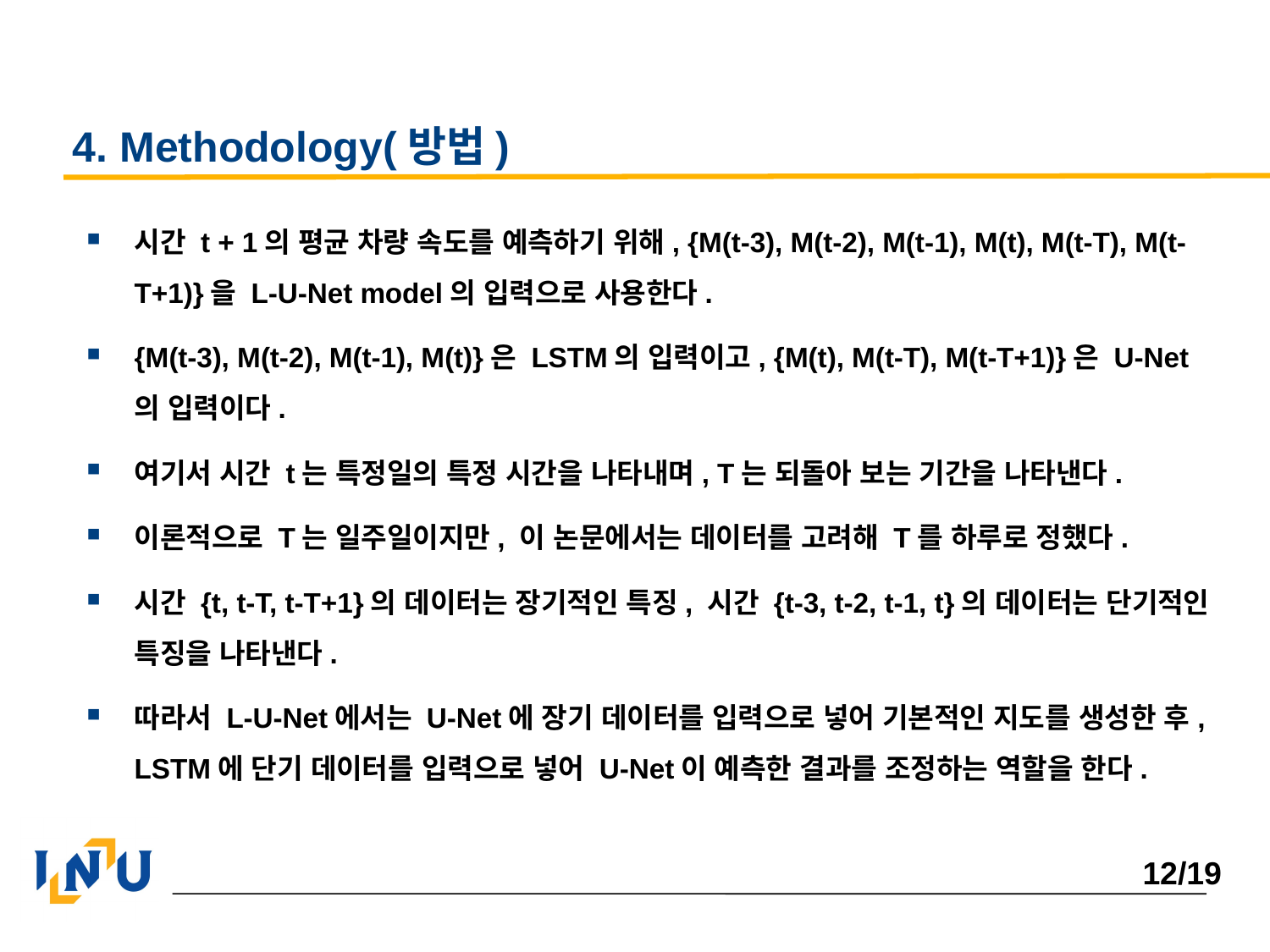

# 4. Methodology(방법)
시간 t + 1의 평균 차량 속도를 예측하기 위해, {M(t-3), M(t-2), M(t-1), M(t), M(t-T), M(t-T+1)}을 L-U-Net model의 입력으로 사용한다.
{M(t-3), M(t-2), M(t-1), M(t)}은 LSTM의 입력이고, {M(t), M(t-T), M(t-T+1)}은 U-Net의 입력이다.
여기서 시간 t는 특정일의 특정 시간을 나타내며, T는 되돌아 보는 기간을 나타낸다.
이론적으로 T는 일주일이지만, 이 논문에서는 데이터를 고려해 T를 하루로 정했다.
시간 {t, t-T, t-T+1}의 데이터는 장기적인 특징, 시간 {t-3, t-2, t-1, t}의 데이터는 단기적인 특징을 나타낸다.
따라서 L-U-Net에서는 U-Net에 장기 데이터를 입력으로 넣어 기본적인 지도를 생성한 후, LSTM에 단기 데이터를 입력으로 넣어 U-Net이 예측한 결과를 조정하는 역할을 한다.